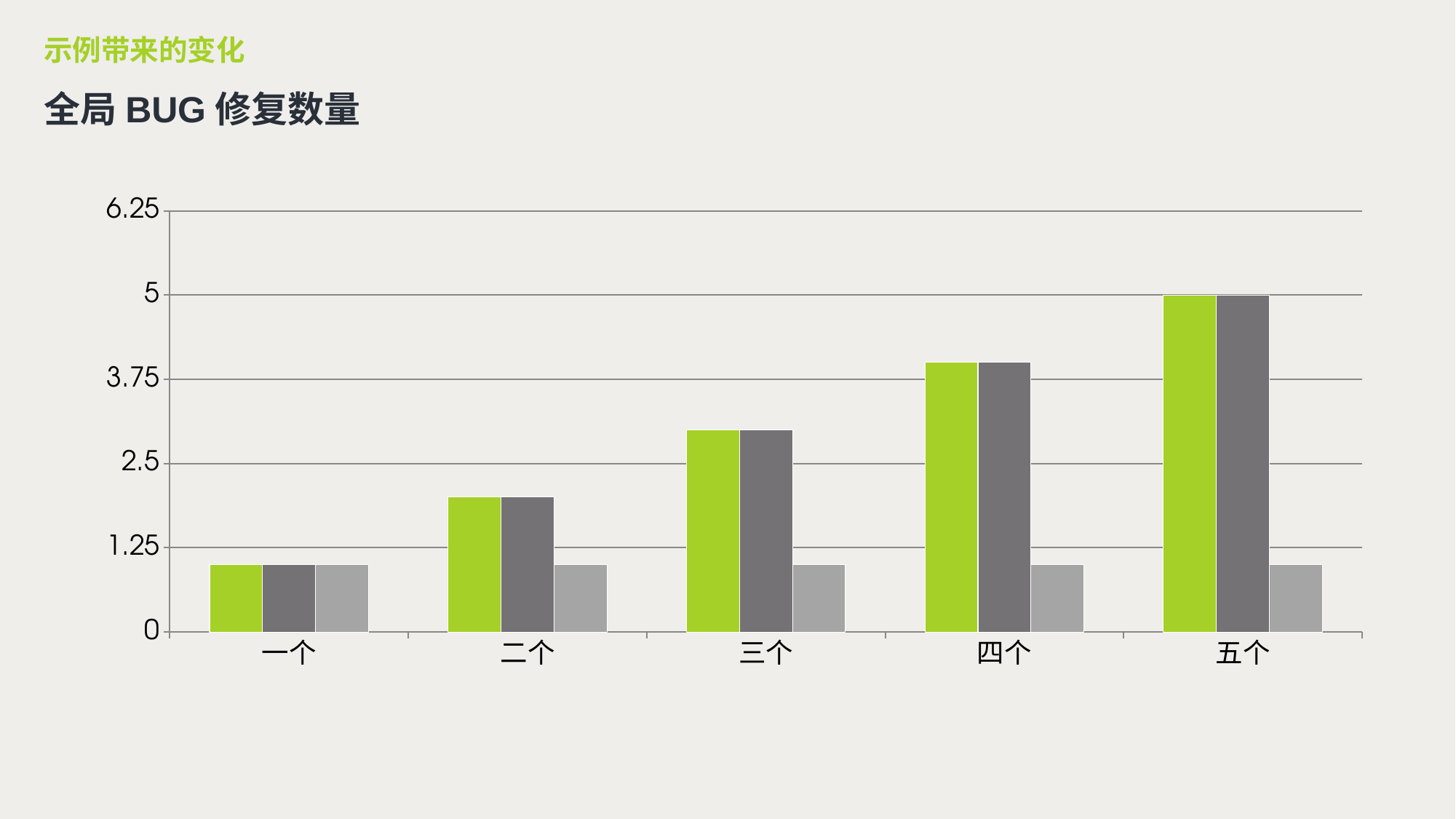

示例带来的变化
全局BUG修复数量

### Chart

| Category | angular | react+antd | react组件 |
|---|---|---|---|
| 一个 | 1.0 | 1.0 | 1.0 |
| 二个 | 2.0 | 2.0 | 1.0 |
| 三个 | 3.0 | 3.0 | 1.0 |
| 四个 | 4.0 | 4.0 | 1.0 |
| 五个 | 5.0 | 5.0 | 1.0 |